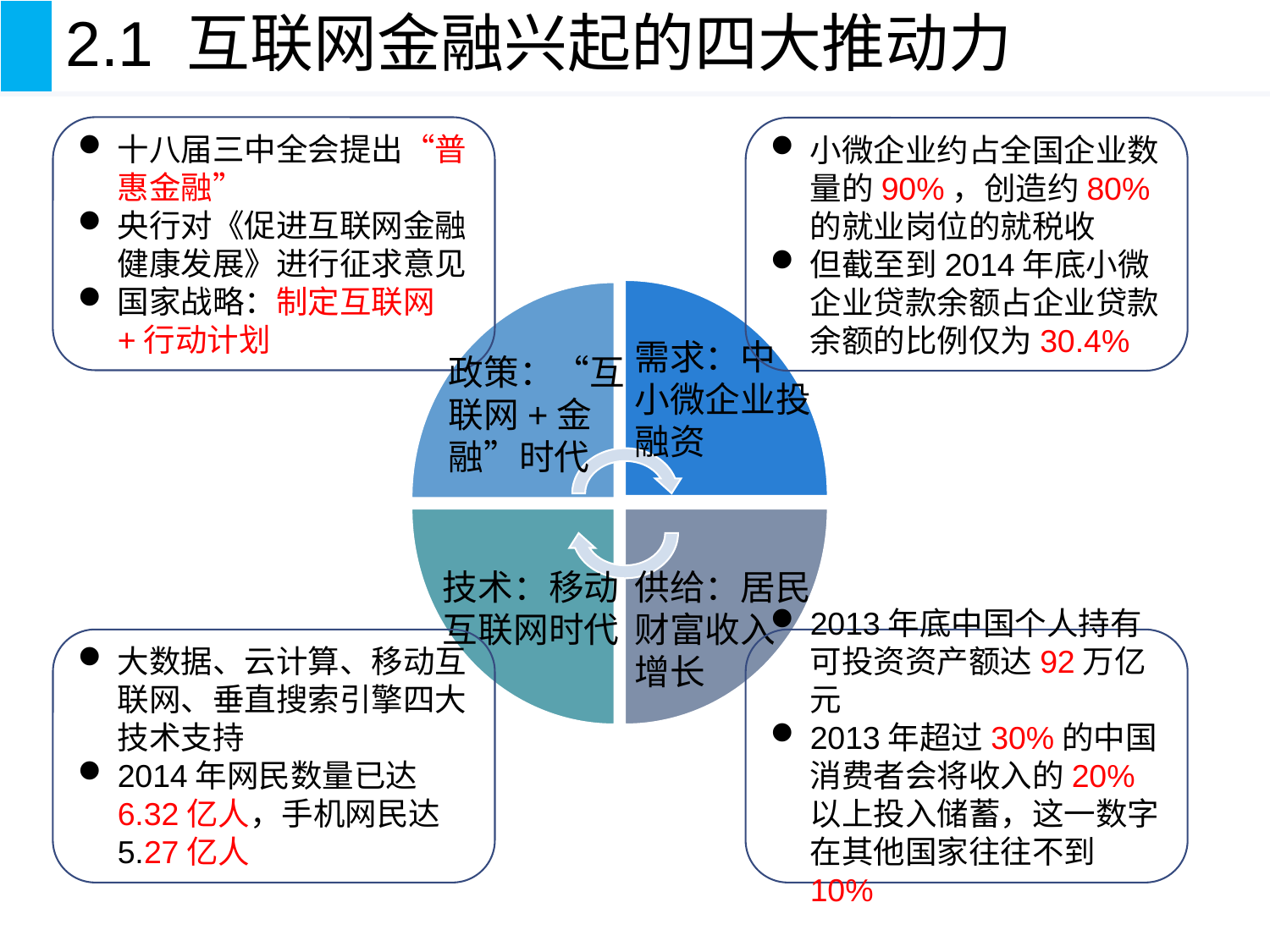

# 2.1 互联网金融兴起的四大推动力

十八届三中全会提出“普惠金融”
央行对《促进互联网金融健康发展》进行征求意见
国家战略：制定互联网+行动计划
小微企业约占全国企业数量的90%，创造约80%的就业岗位的就税收
但截至到2014年底小微企业贷款余额占企业贷款余额的比例仅为30.4%
需求：中
小微企业投
融资
政策：“互联网+金融”时代
技术：移动互联网时代
供给：居民
财富收入
增长
大数据、云计算、移动互联网、垂直搜索引擎四大技术支持
2014年网民数量已达6.32亿人，手机网民达5.27亿人
2013年底中国个人持有可投资资产额达92万亿元
2013年超过30%的中国消费者会将收入的20%以上投入储蓄，这一数字在其他国家往往不到10%